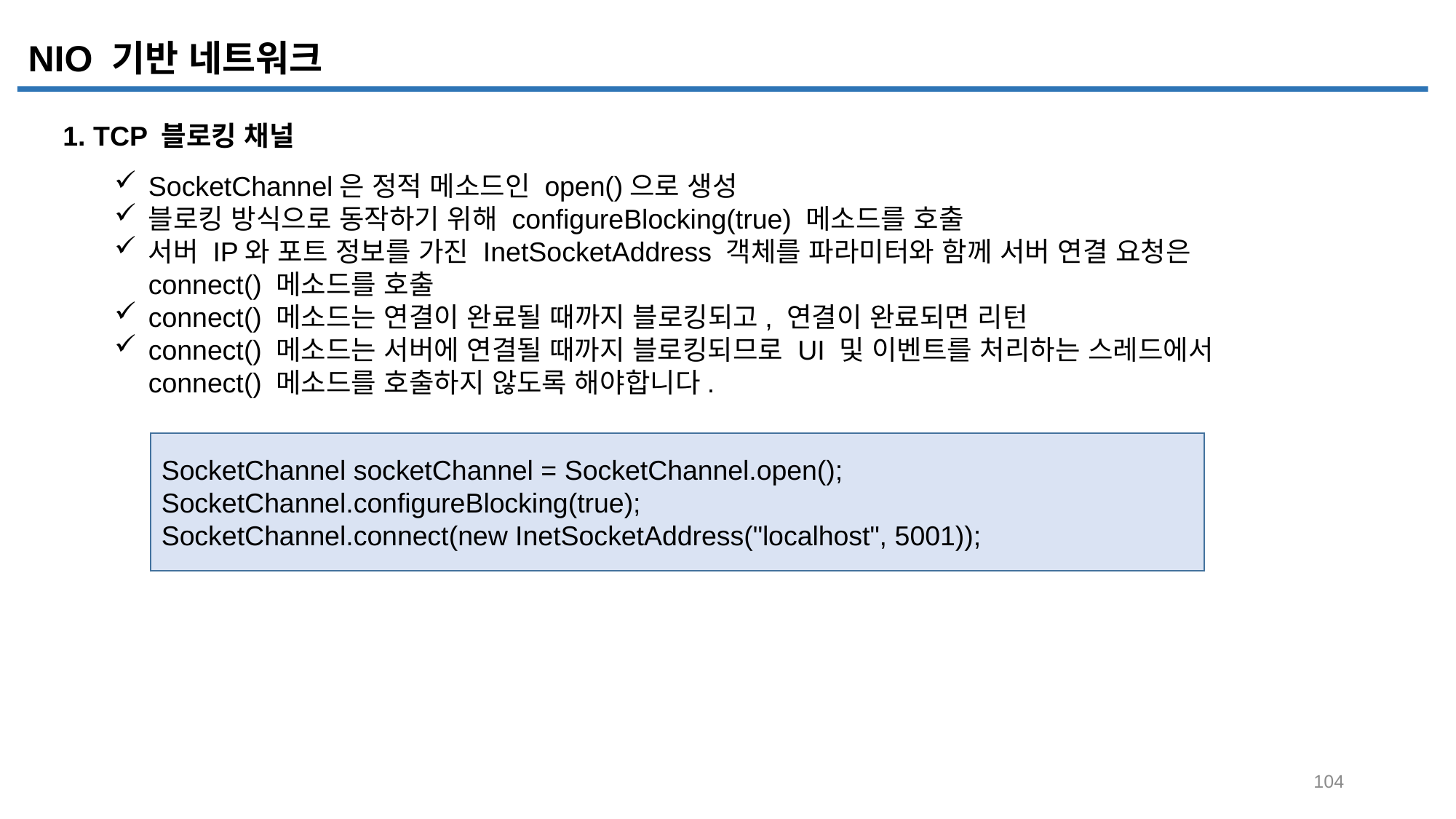

NIO 기반 네트워크

1. TCP 블로킹 채널
SocketChannel은 정적 메소드인 open()으로 생성
블로킹 방식으로 동작하기 위해 configureBlocking(true) 메소드를 호출
서버 IP와 포트 정보를 가진 InetSocketAddress 객체를 파라미터와 함께 서버 연결 요청은 connect() 메소드를 호출
connect() 메소드는 연결이 완료될 때까지 블로킹되고, 연결이 완료되면 리턴
connect() 메소드는 서버에 연결될 때까지 블로킹되므로 UI 및 이벤트를 처리하는 스레드에서 connect() 메소드를 호출하지 않도록 해야합니다.
SocketChannel socketChannel = SocketChannel.open();
SocketChannel.configureBlocking(true);
SocketChannel.connect(new InetSocketAddress("localhost", 5001));
104